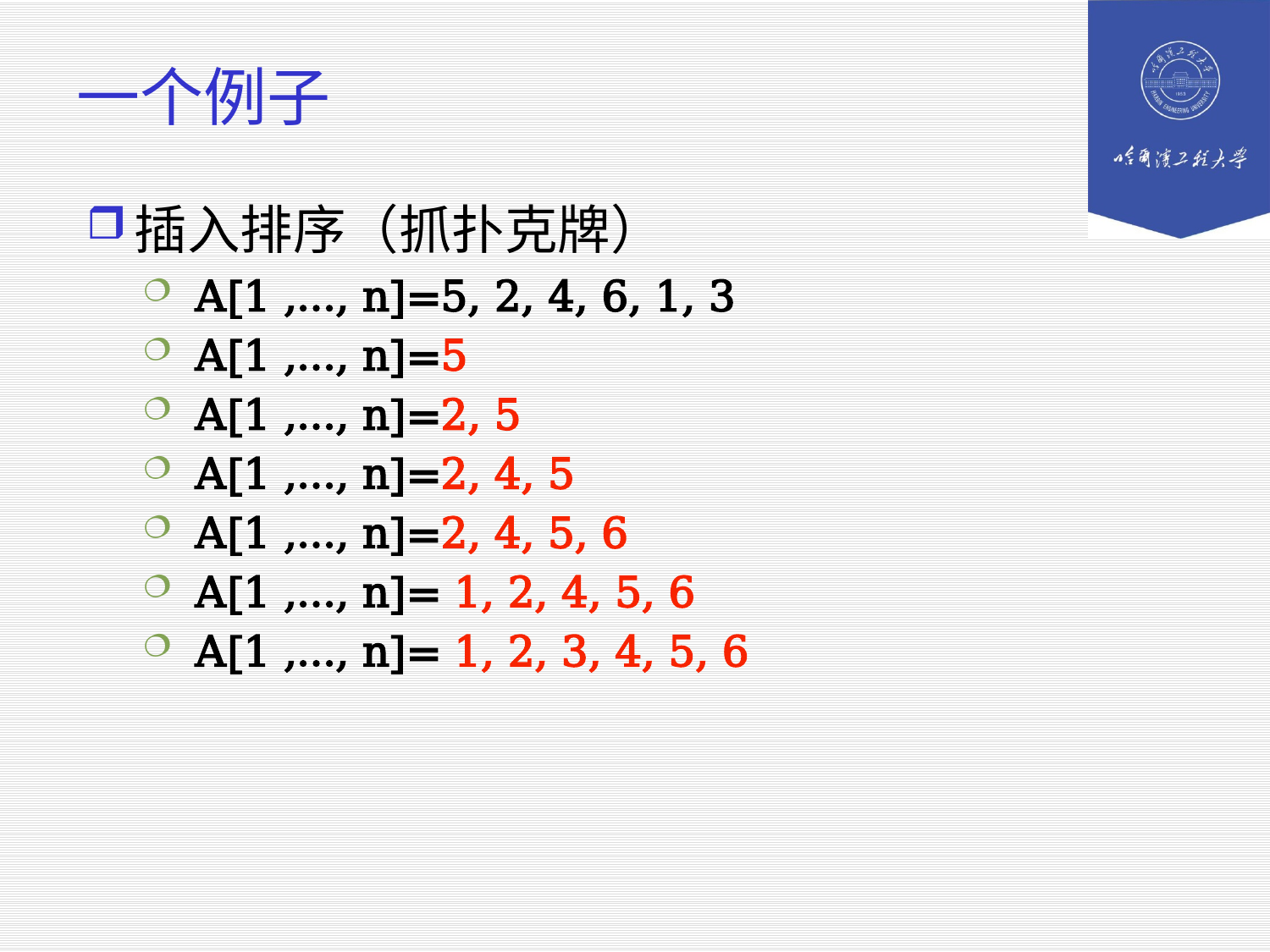

# 一个例子
插入排序（抓扑克牌）
A[1 ,…, n]=5, 2, 4, 6, 1, 3
A[1 ,…, n]=5
A[1 ,…, n]=2, 5
A[1 ,…, n]=2, 4, 5
A[1 ,…, n]=2, 4, 5, 6
A[1 ,…, n]= 1, 2, 4, 5, 6
A[1 ,…, n]= 1, 2, 3, 4, 5, 6